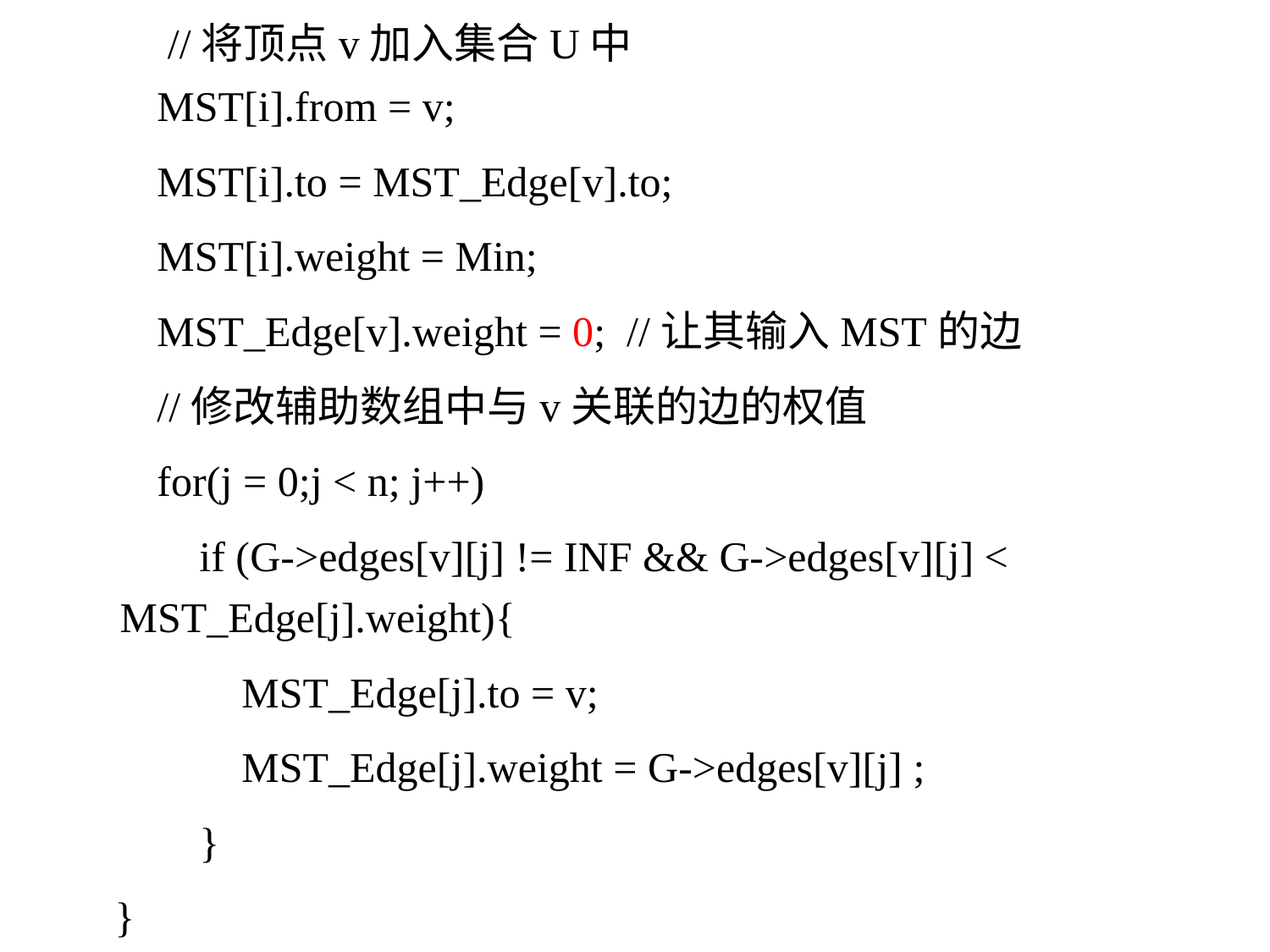

//将顶点v加入集合U中
        MST[i].from = v;
        MST[i].to = MST_Edge[v].to;
        MST[i].weight = Min;
        MST_Edge[v].weight = 0;  //让其输入MST的边
        //修改辅助数组中与v关联的边的权值
        for(j = 0;j < n; j++)
            if (G->edges[v][j] != INF && G->edges[v][j] < MST_Edge[j].weight){
                MST_Edge[j].to = v;
                MST_Edge[j].weight = G->edges[v][j] ;
            }
    }
}